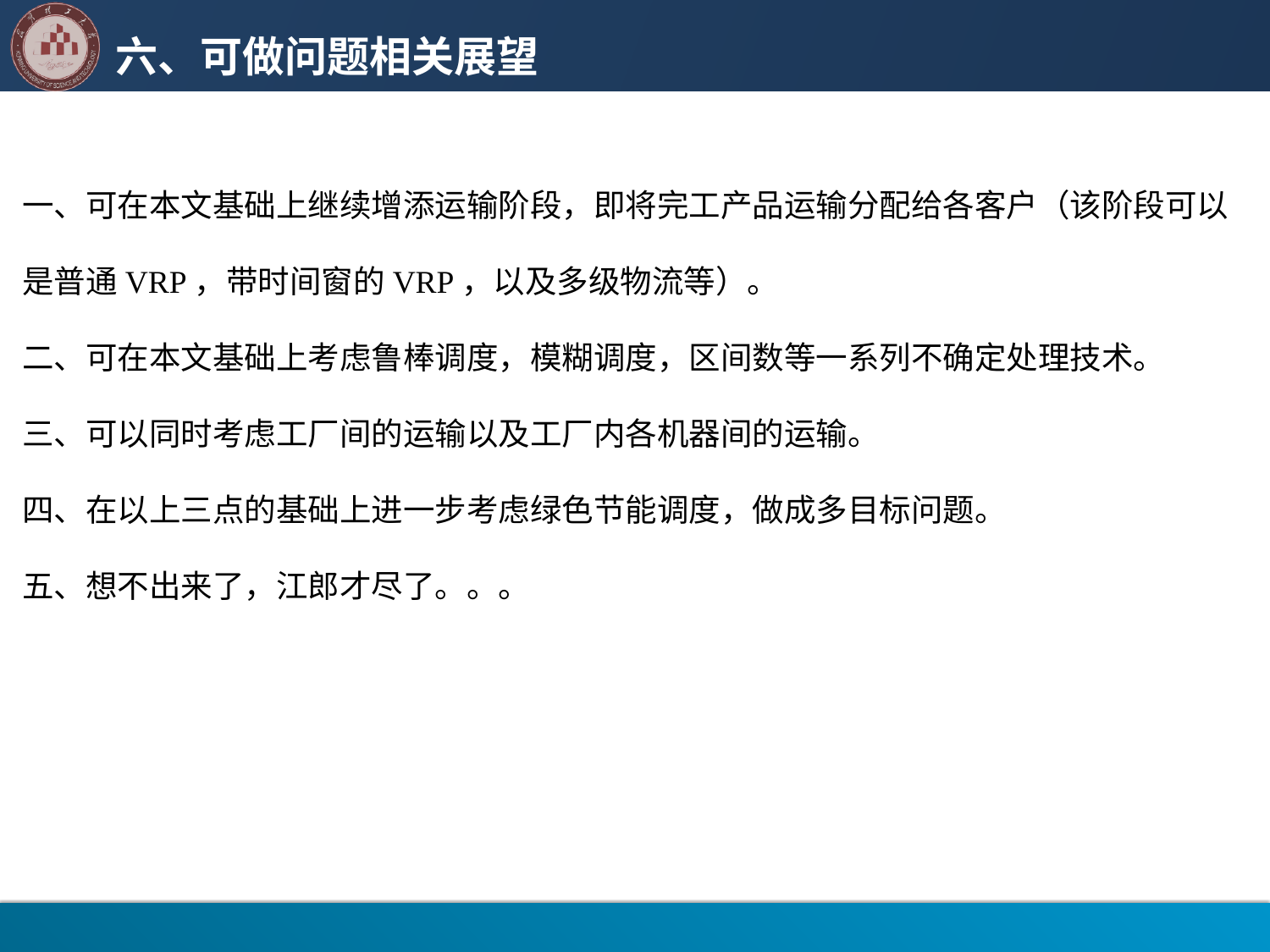

# 六、可做问题相关展望
一、可在本文基础上继续增添运输阶段，即将完工产品运输分配给各客户（该阶段可以是普通VRP，带时间窗的VRP，以及多级物流等）。
二、可在本文基础上考虑鲁棒调度，模糊调度，区间数等一系列不确定处理技术。
三、可以同时考虑工厂间的运输以及工厂内各机器间的运输。
四、在以上三点的基础上进一步考虑绿色节能调度，做成多目标问题。
五、想不出来了，江郎才尽了。。。